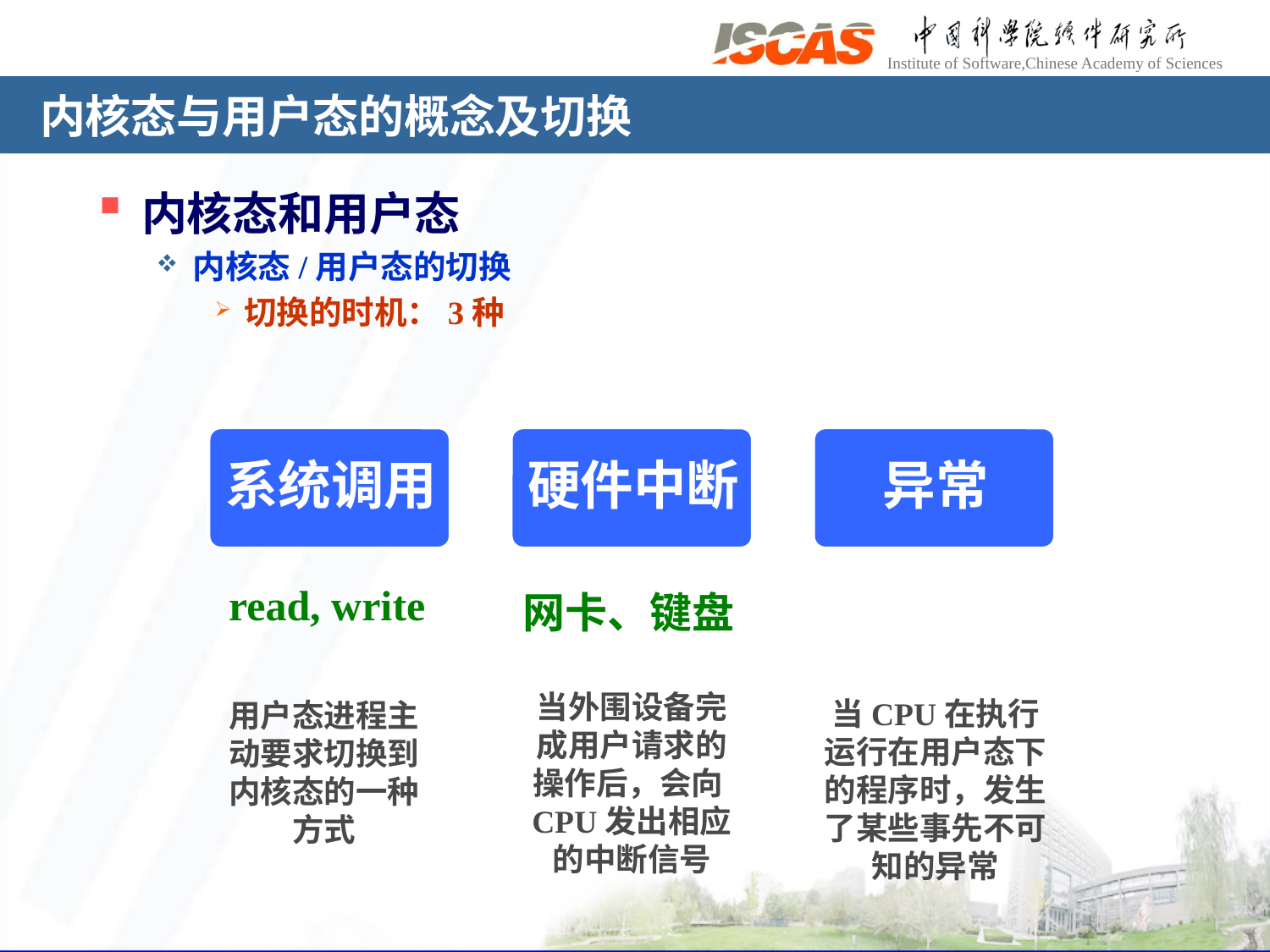

# 内核态与用户态的概念及切换
内核态和用户态
内核态/用户态的切换
切换的时机：3种
系统调用
硬件中断
异常
read, write
网卡、键盘
当外围设备完成用户请求的操作后，会向CPU发出相应的中断信号
当CPU在执行运行在用户态下的程序时，发生了某些事先不可知的异常
用户态进程主动要求切换到内核态的一种方式